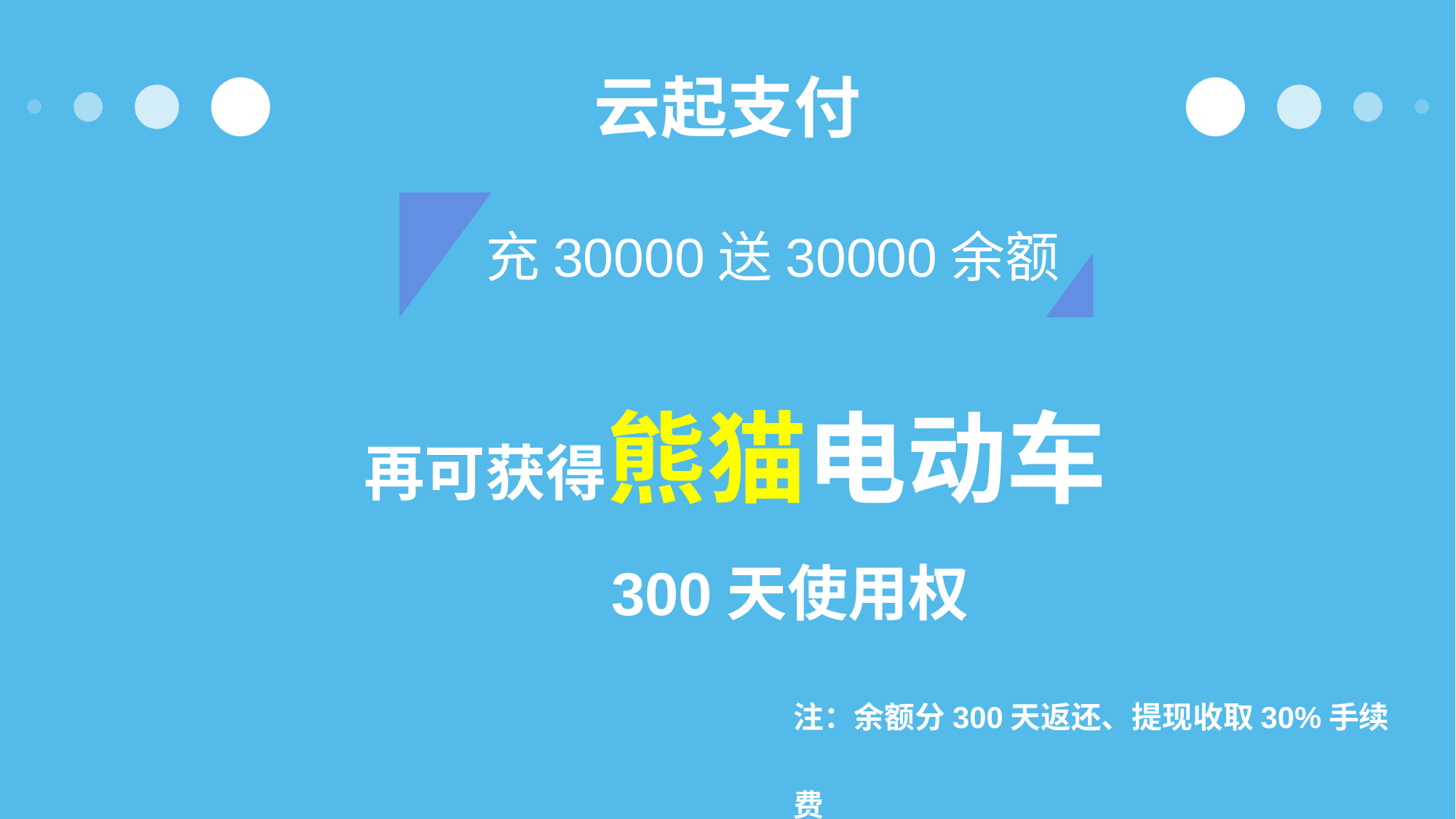

再可获得熊猫电动车
                      300天使用权
云起支付
充30000送30000余额
注：余额分300天返还、提现收取30%手续费